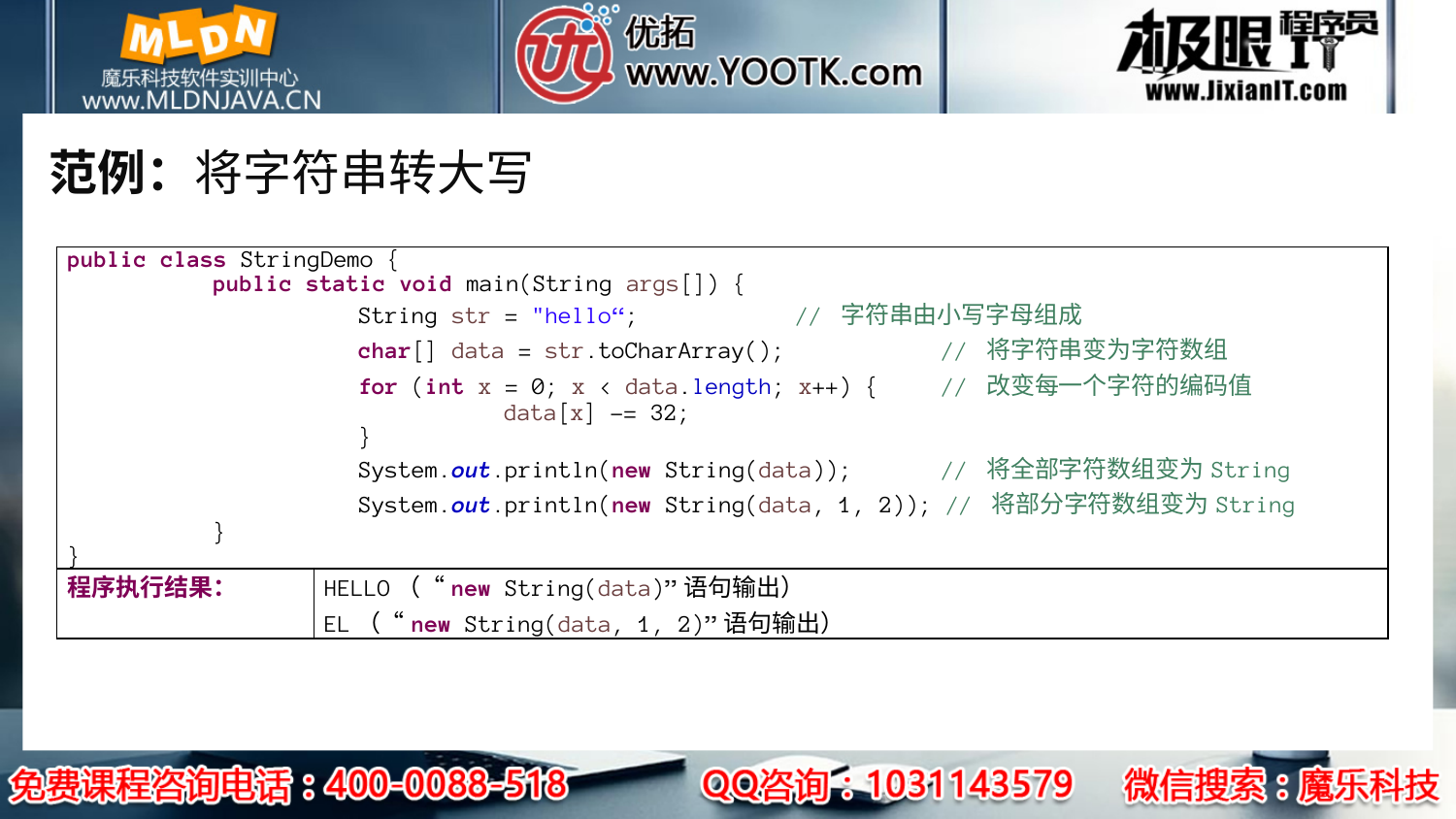

# 范例：将字符串转大写
| public class StringDemo { public static void main(String args[]) { String str = "hello“; // 字符串由小写字母组成 char[] data = str.toCharArray(); // 将字符串变为字符数组 for (int x = 0; x < data.length; x++) { // 改变每一个字符的编码值 data[x] -= 32; } System.out.println(new String(data)); // 将全部字符数组变为String System.out.println(new String(data, 1, 2)); // 将部分字符数组变为String } } |  |
| --- | --- |
| 程序执行结果： | HELLO（“new String(data)”语句输出） EL（“new String(data, 1, 2)”语句输出） |